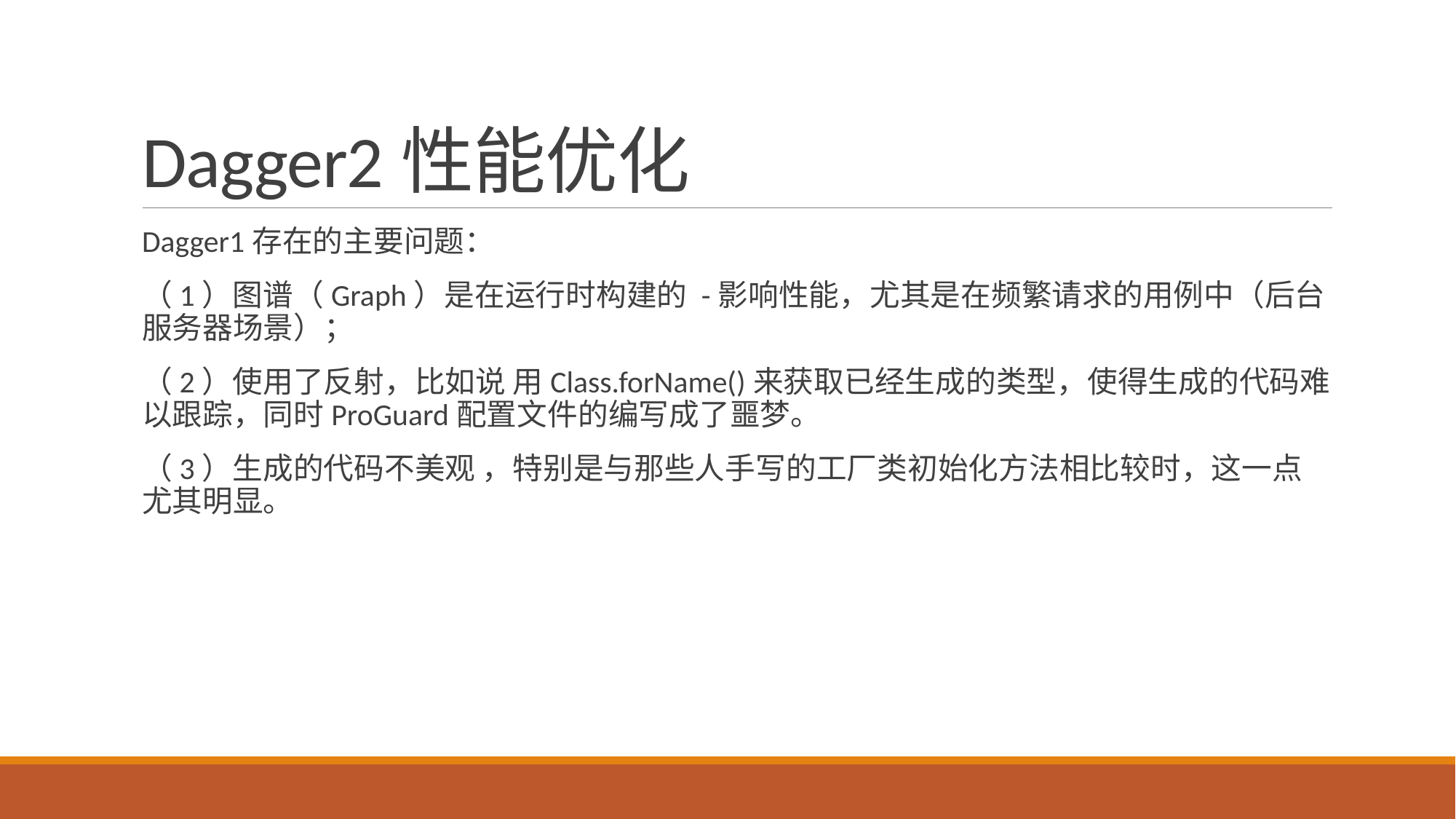

# Dagger2性能优化
Dagger1存在的主要问题：
（1）图谱（Graph）是在运行时构建的 -影响性能，尤其是在频繁请求的用例中（后台服务器场景）；
（2）使用了反射，比如说 用Class.forName()来获取已经生成的类型，使得生成的代码难以跟踪，同时ProGuard配置文件的编写成了噩梦。
（3）生成的代码不美观 ，特别是与那些人手写的工厂类初始化方法相比较时，这一点尤其明显。